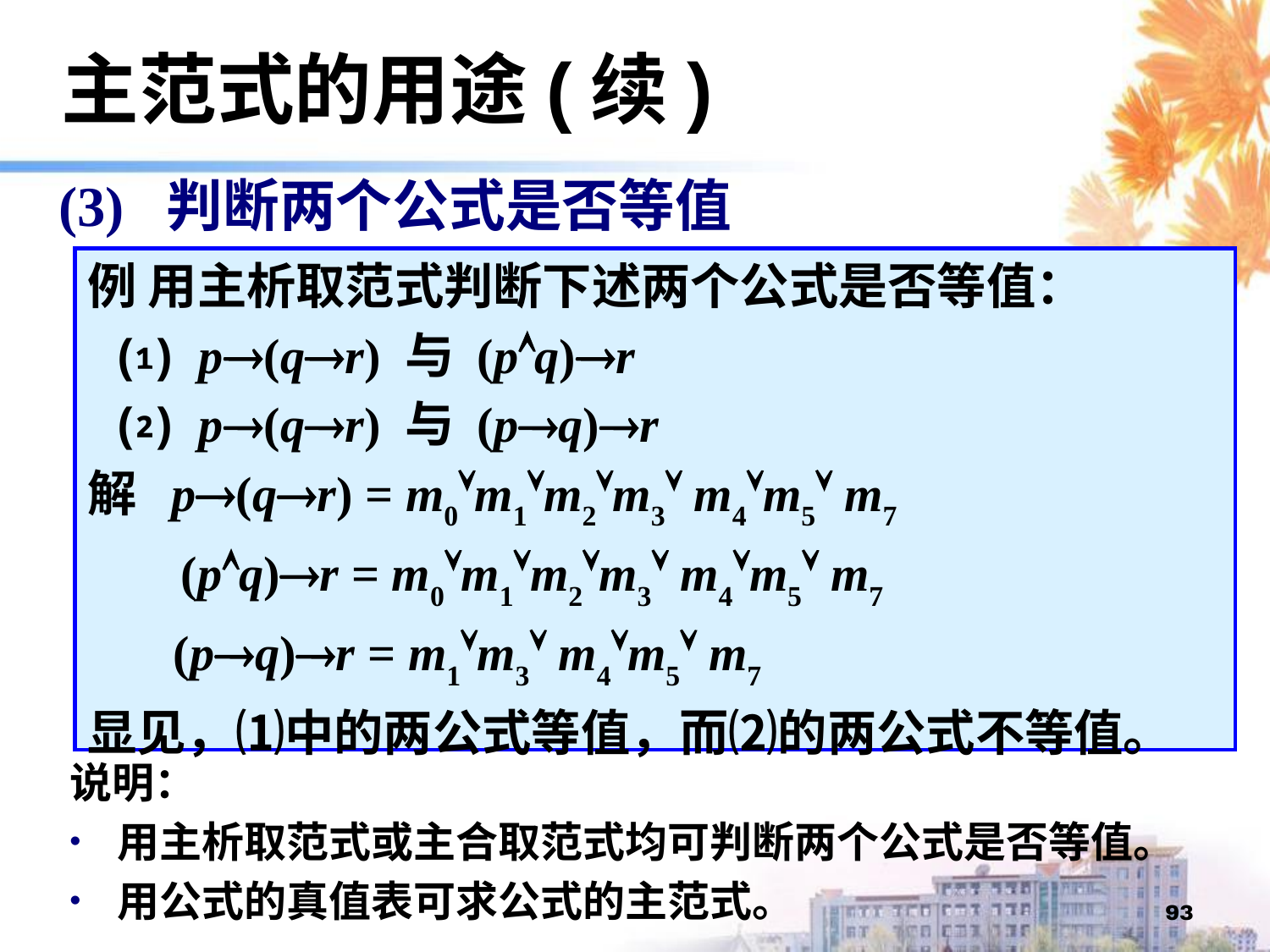

# 主范式的用途(续)
(3)  判断两个公式是否等值
例 用主析取范式判断下述两个公式是否等值：
  ⑴  p→(q→r) 与 (p∧q)→r
  ⑵  p→(q→r) 与 (p→q)→r
解  p→(q→r) = m0∨m1∨m2∨m3∨ m4∨m5∨ m7
             (p∧q)→r = m0∨m1∨m2∨m3∨ m4∨m5∨ m7
       (p→q)→r = m1∨m3∨ m4∨m5∨ m7
显见，⑴中的两公式等值，而⑵的两公式不等值。
说明：
用主析取范式或主合取范式均可判断两个公式是否等值。
用公式的真值表可求公式的主范式。
93